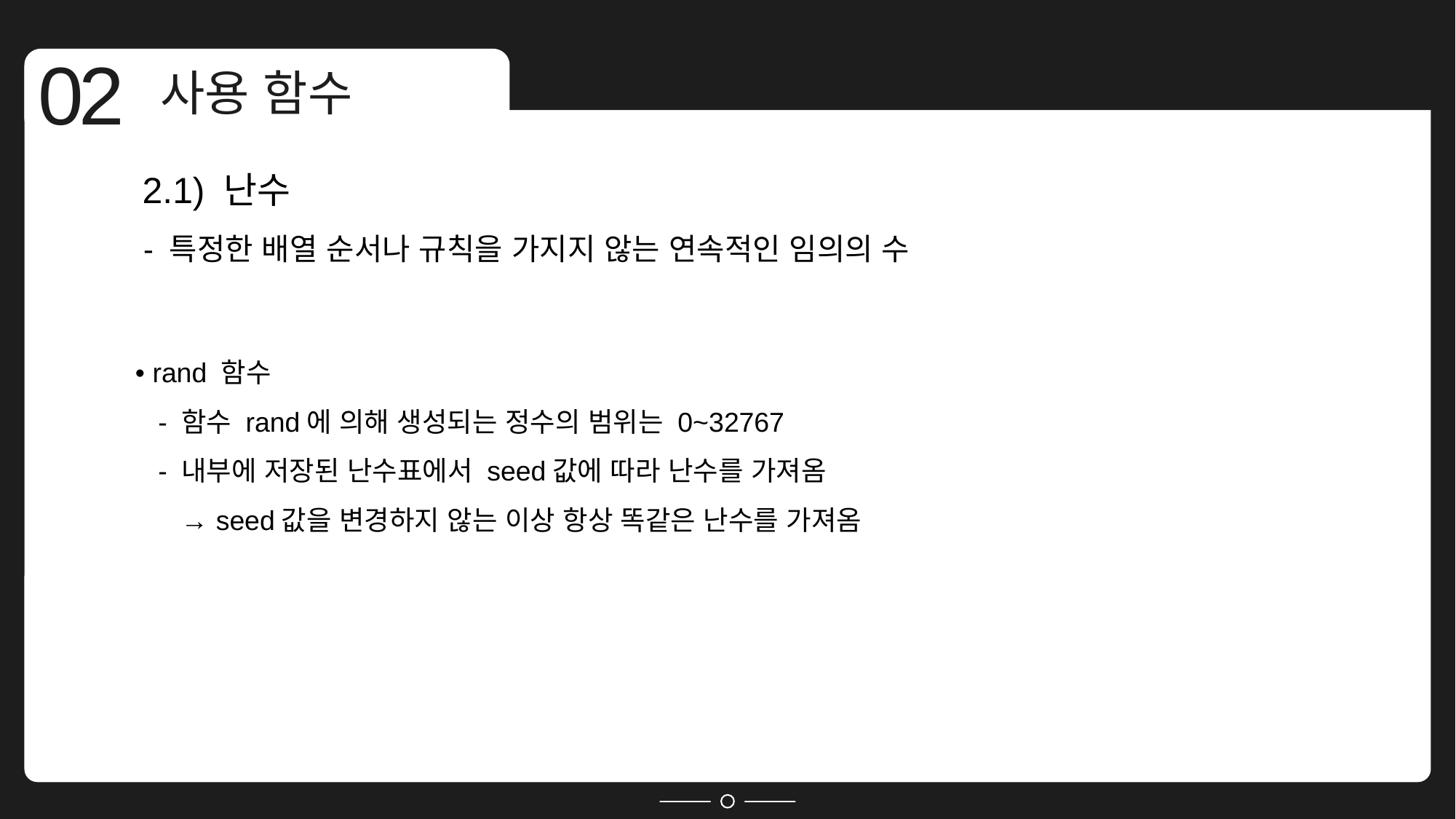

02
사용 함수
2.1) 난수
- 특정한 배열 순서나 규칙을 가지지 않는 연속적인 임의의 수
• rand 함수
   - 함수 rand에 의해 생성되는 정수의 범위는 0~32767
   - 내부에 저장된 난수표에서 seed값에 따라 난수를 가져옴
      → seed값을 변경하지 않는 이상 항상 똑같은 난수를 가져옴